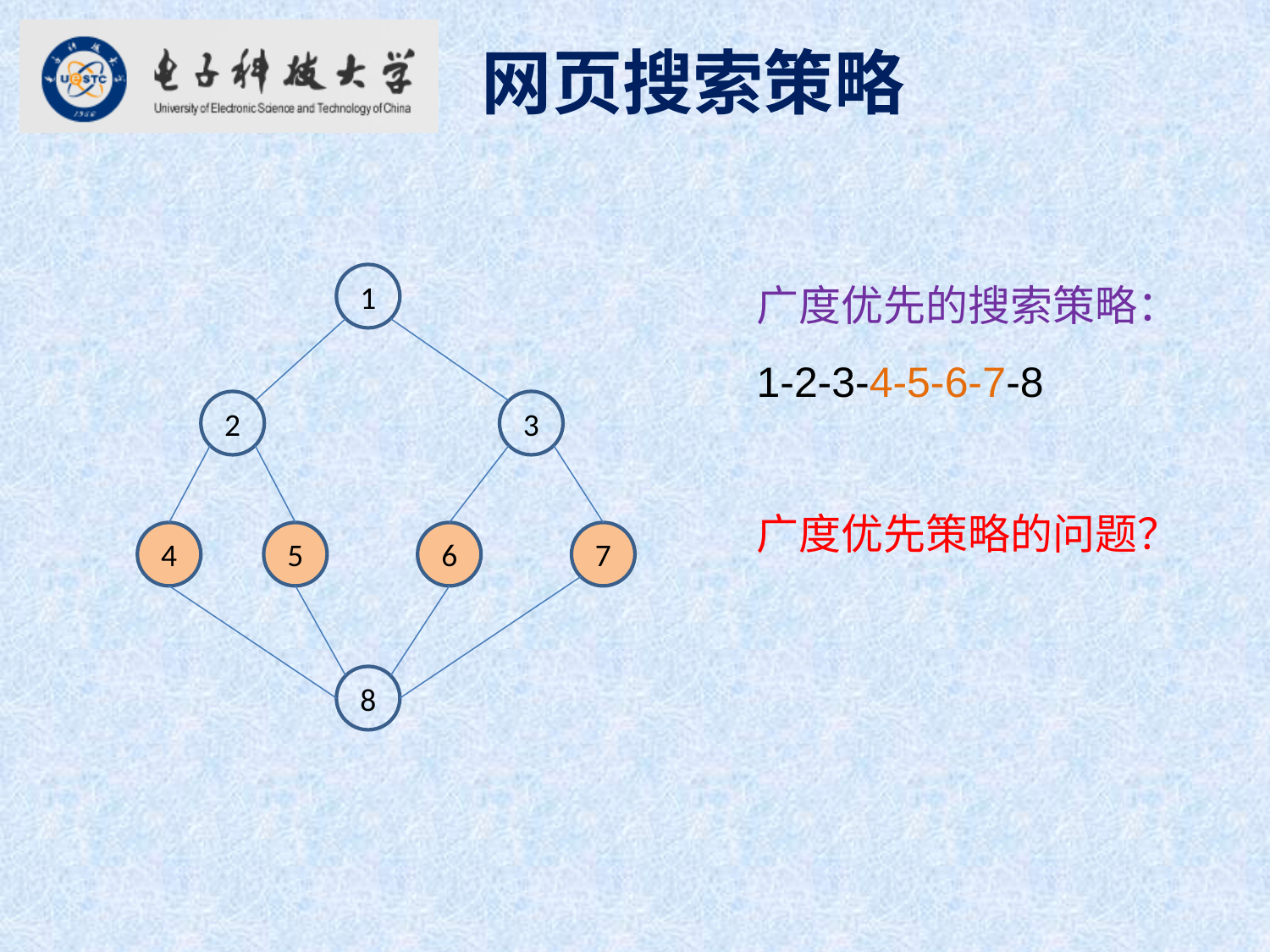

网页搜索策略
广度优先的搜索策略：
1-2-3-4-5-6-7-8

广度优先策略的问题？
1
2
3
4
5
6
7
8